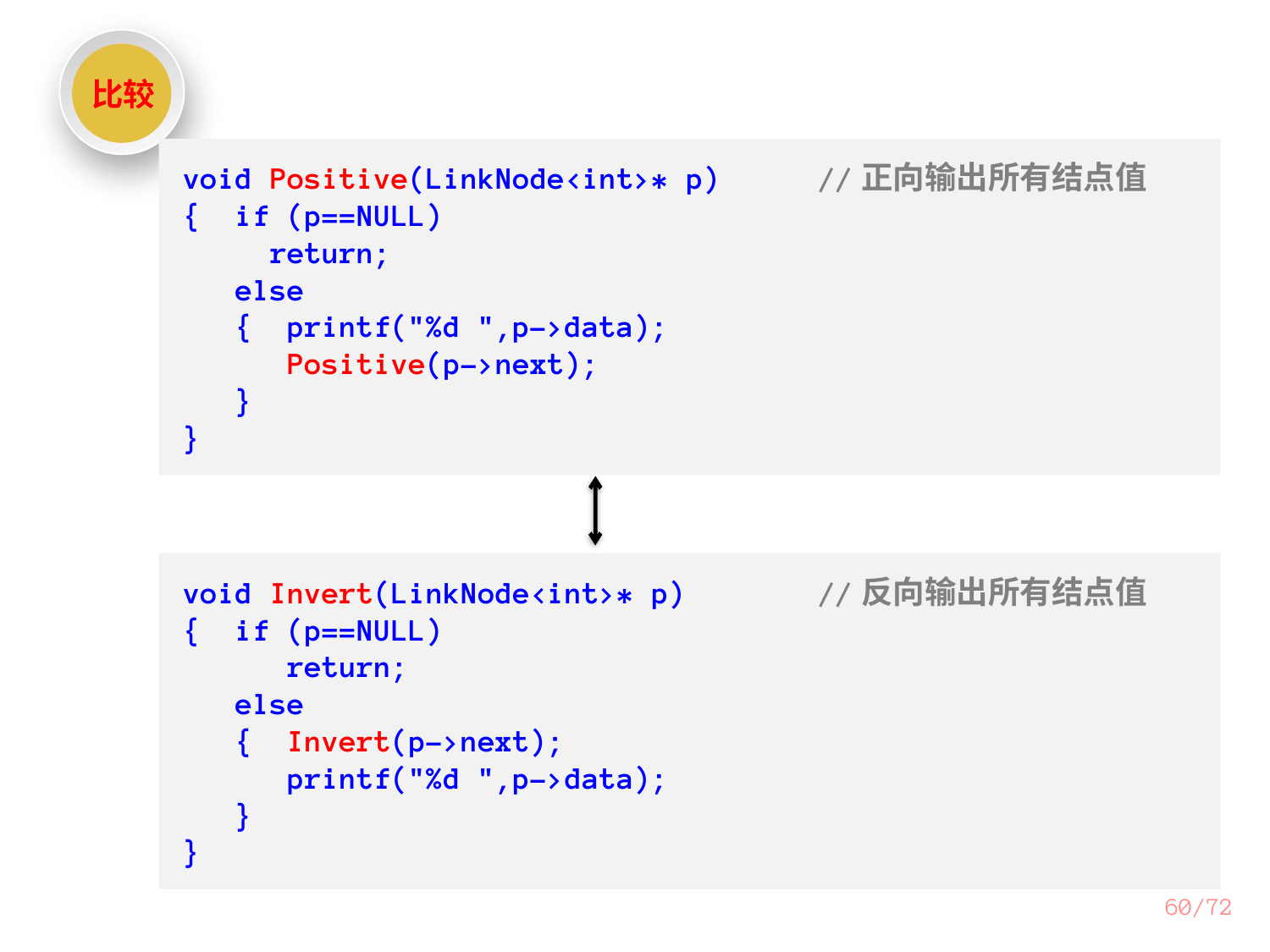

比较
void Positive(LinkNode<int>* p)	//正向输出所有结点值
{  if (p==NULL)
     return;
   else
   {  printf("%d ",p->data);
      Positive(p->next);
   }
}
void Invert(LinkNode<int>* p) 	//反向输出所有结点值
{  if (p==NULL)
      return;
   else
   {  Invert(p->next);
      printf("%d ",p->data);
   }
}
60/72